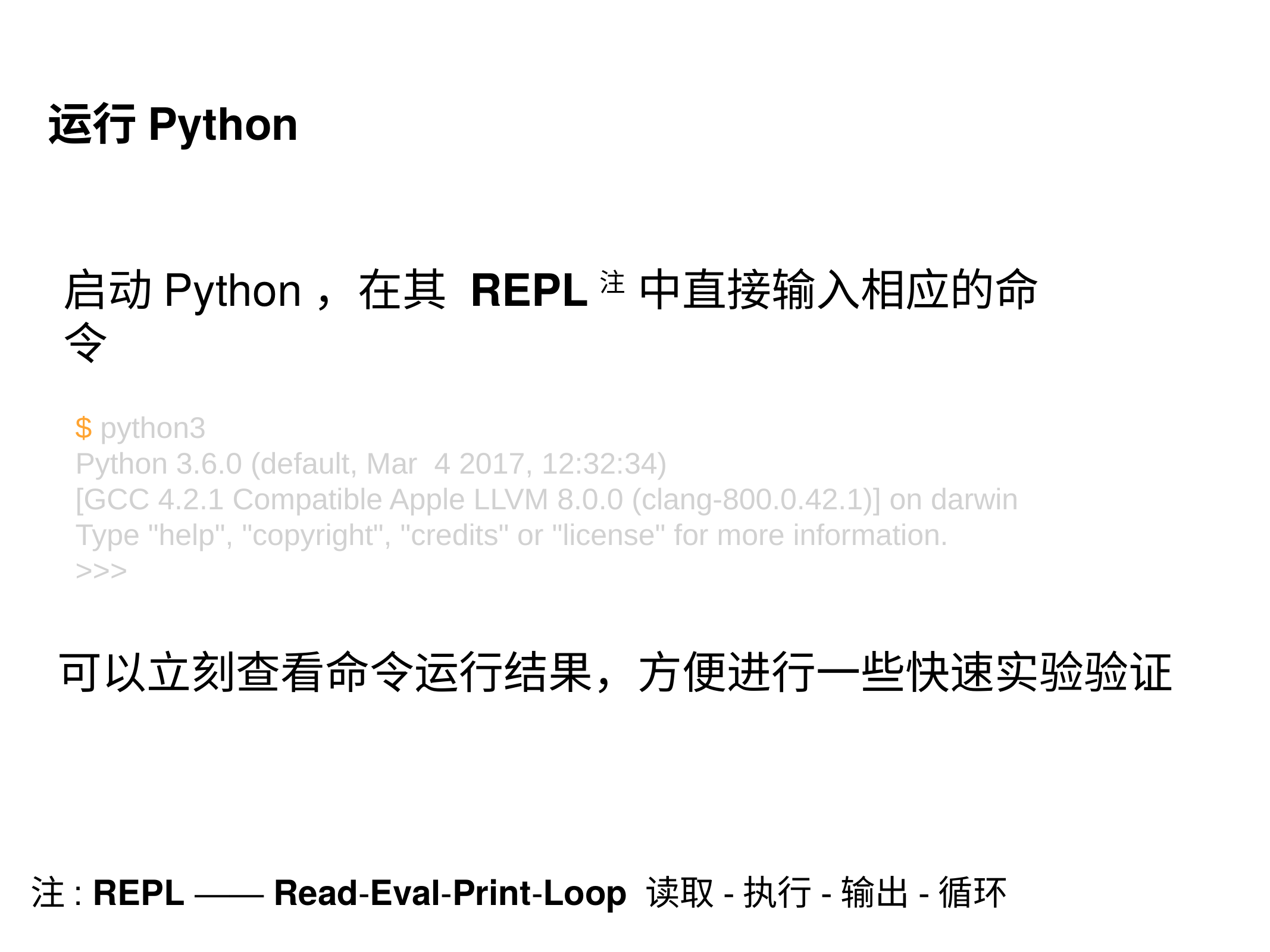

运行Python
启动Python，在其 REPL注 中直接输入相应的命令
$ python3
Python 3.6.0 (default, Mar  4 2017, 12:32:34)
[GCC 4.2.1 Compatible Apple LLVM 8.0.0 (clang-800.0.42.1)] on darwin
Type "help", "copyright", "credits" or "license" for more information.
>>>
可以立刻查看命令运行结果，方便进行一些快速实验验证
注: REPL —— Read-Eval-Print-Loop 读取-执行-输出-循环